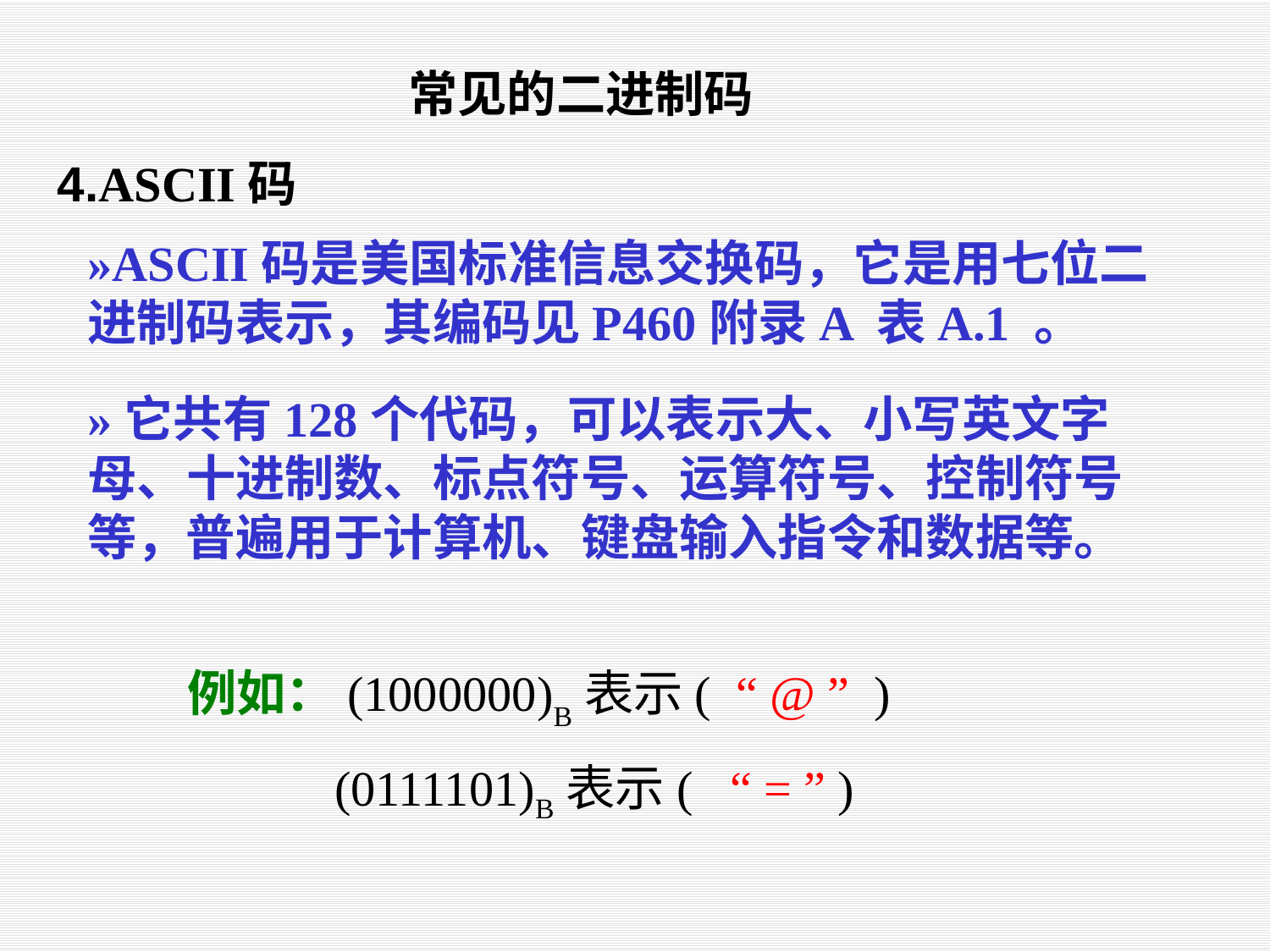

常见的二进制码
4.ASCII码
»ASCII码是美国标准信息交换码，它是用七位二进制码表示，其编码见P460附录A 表A.1 。
»它共有128个代码，可以表示大、小写英文字母、十进制数、标点符号、运算符号、控制符号等，普遍用于计算机、键盘输入指令和数据等。
例如：(1000000)B表示(  “ @ ”  )
            (0111101)B表示(   “ = ” )